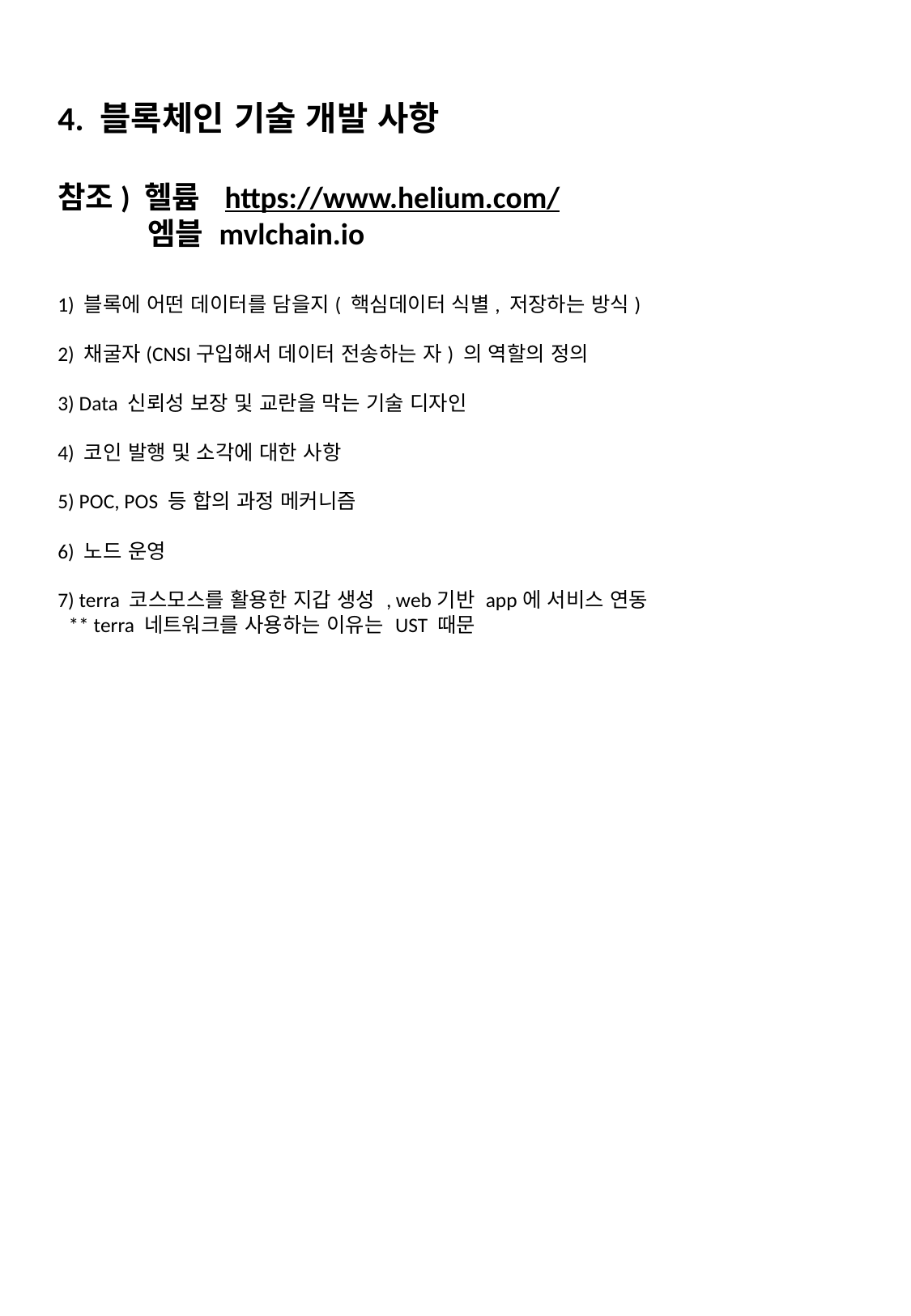

# 4. 블록체인 기술 개발 사항 참조) 헬륨  https://www.helium.com/ 엠블 mvlchain.io 1) 블록에 어떤 데이터를 담을지( 핵심데이터 식별, 저장하는 방식) 2) 채굴자(CNSI구입해서 데이터 전송하는 자) 의 역할의 정의 3) Data 신뢰성 보장 및 교란을 막는 기술 디자인 4) 코인 발행 및 소각에 대한 사항 5) POC, POS 등 합의 과정 메커니즘 6) 노드 운영 7) terra 코스모스를 활용한 지갑 생성 , web기반 app에 서비스 연동 ** terra 네트워크를 사용하는 이유는 UST 때문